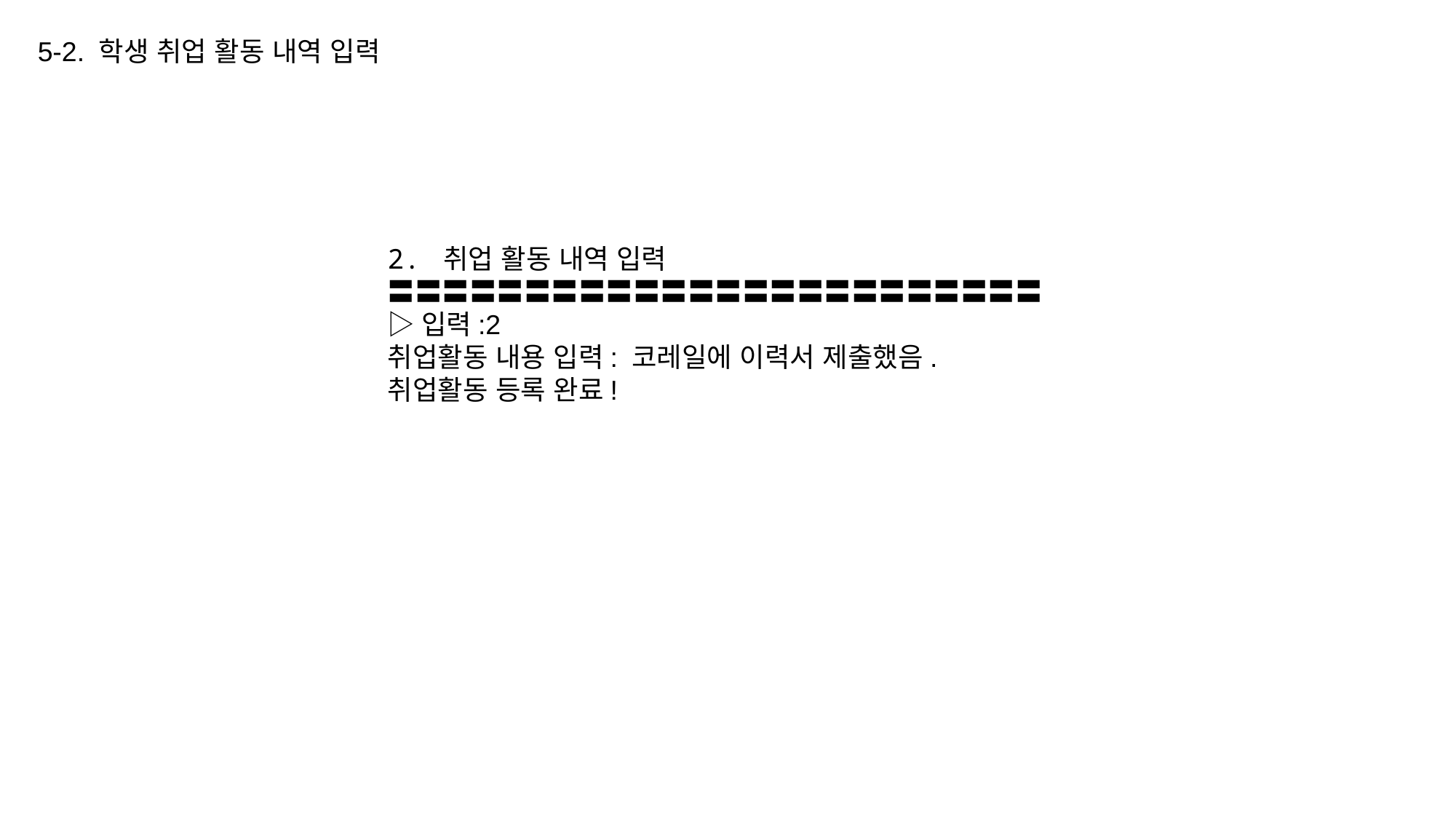

5-2. 학생 취업 활동 내역 입력
2. 취업 활동 내역 입력
〓〓〓〓〓〓〓〓〓〓〓〓〓〓〓〓〓〓〓〓〓〓〓〓
▷입력:2
취업활동 내용 입력: 코레일에 이력서 제출했음.
취업활동 등록 완료!